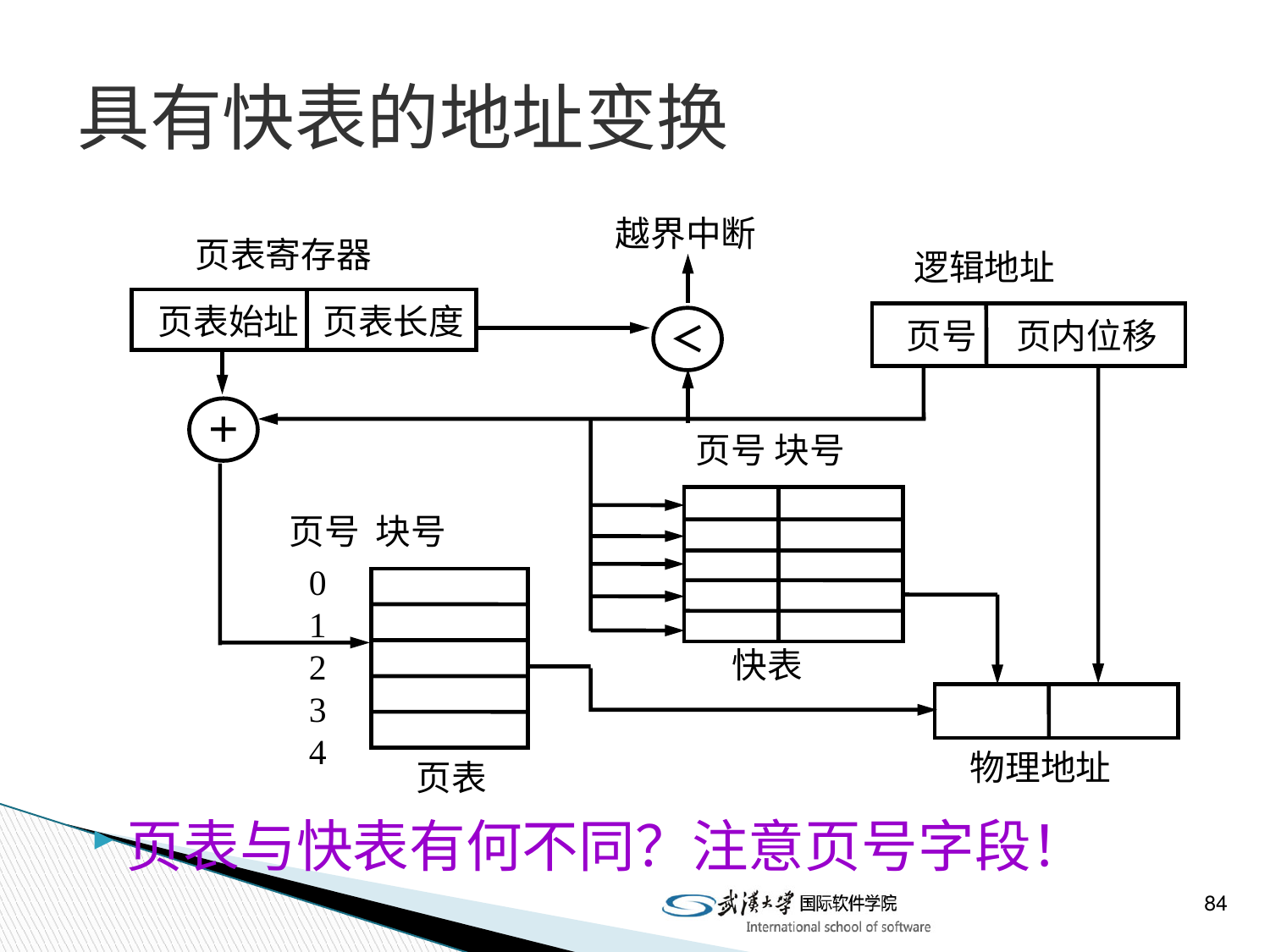

# 具有快表的地址变换
越界中断
页表寄存器
逻辑地址

 页表始址   页表长度

  页号     页内位移

＜

＋

页号 块号

页号  块号

0
1
2
3
4

快表

物理地址
页表
页表与快表有何不同？注意页号字段！